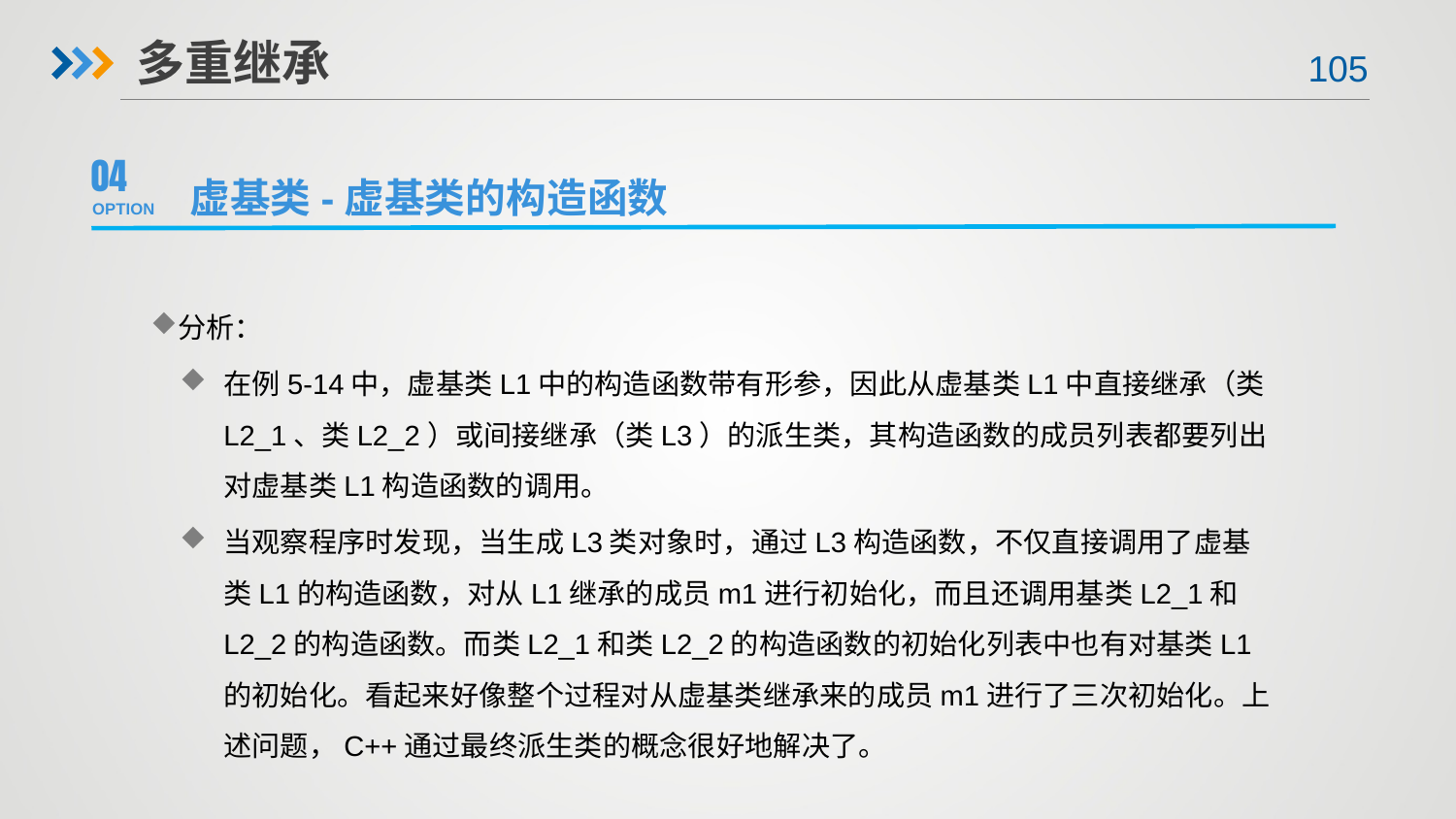

多重继承
虚基类-虚基类的构造函数
04
OPTION
分析：
在例5-14中，虚基类L1中的构造函数带有形参，因此从虚基类L1中直接继承（类L2_1、类L2_2）或间接继承（类L3）的派生类，其构造函数的成员列表都要列出对虚基类L1构造函数的调用。
当观察程序时发现，当生成L3类对象时，通过L3构造函数，不仅直接调用了虚基类L1的构造函数，对从L1继承的成员m1进行初始化，而且还调用基类L2_1和L2_2的构造函数。而类L2_1和类L2_2的构造函数的初始化列表中也有对基类L1的初始化。看起来好像整个过程对从虚基类继承来的成员m1进行了三次初始化。上述问题，C++通过最终派生类的概念很好地解决了。